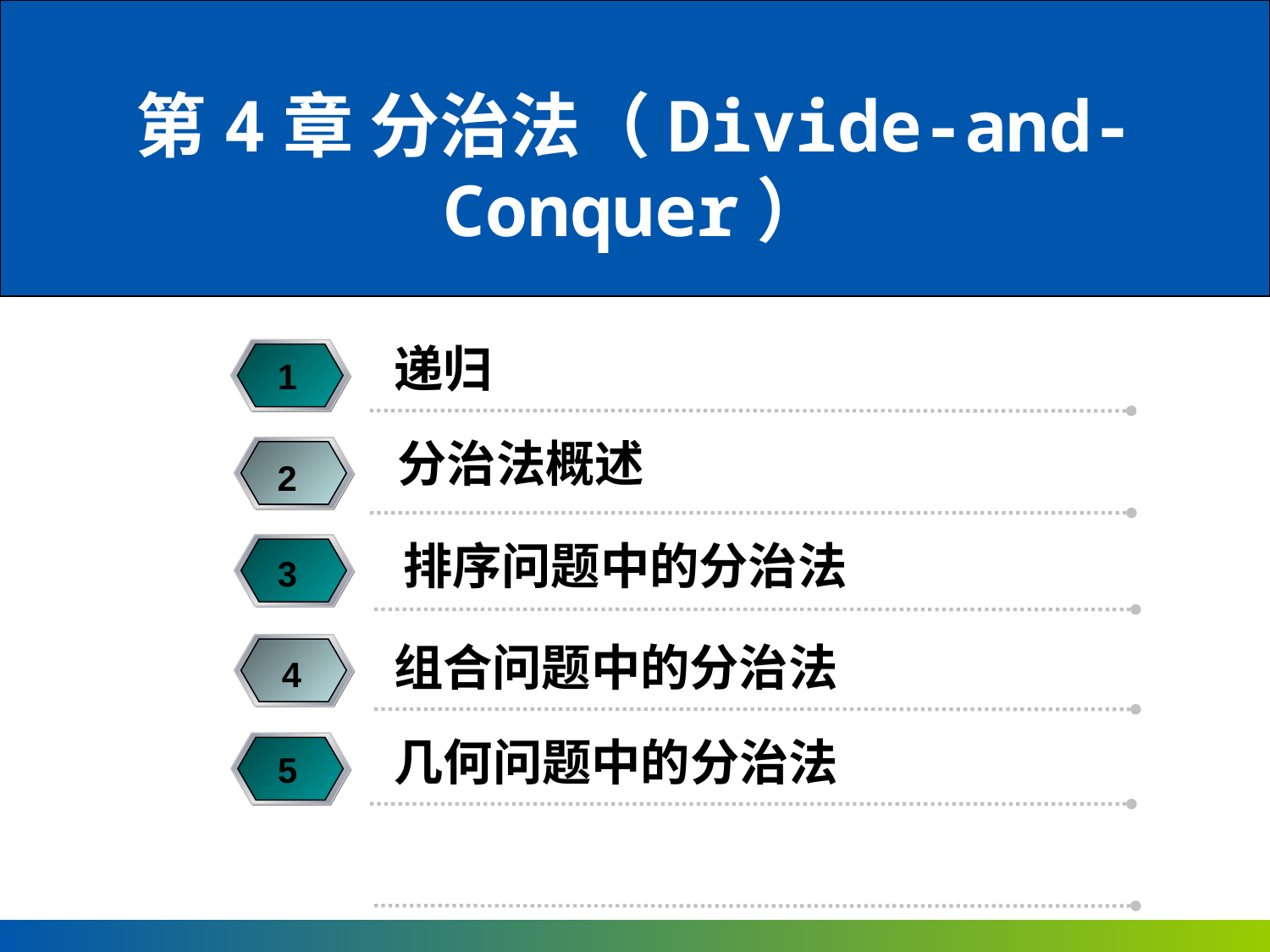

第4章 分治法（Divide-and-Conquer）
递归

1

分治法概述

2

排序问题中的分治法

3

组合问题中的分治法

4

几何问题中的分治法

5